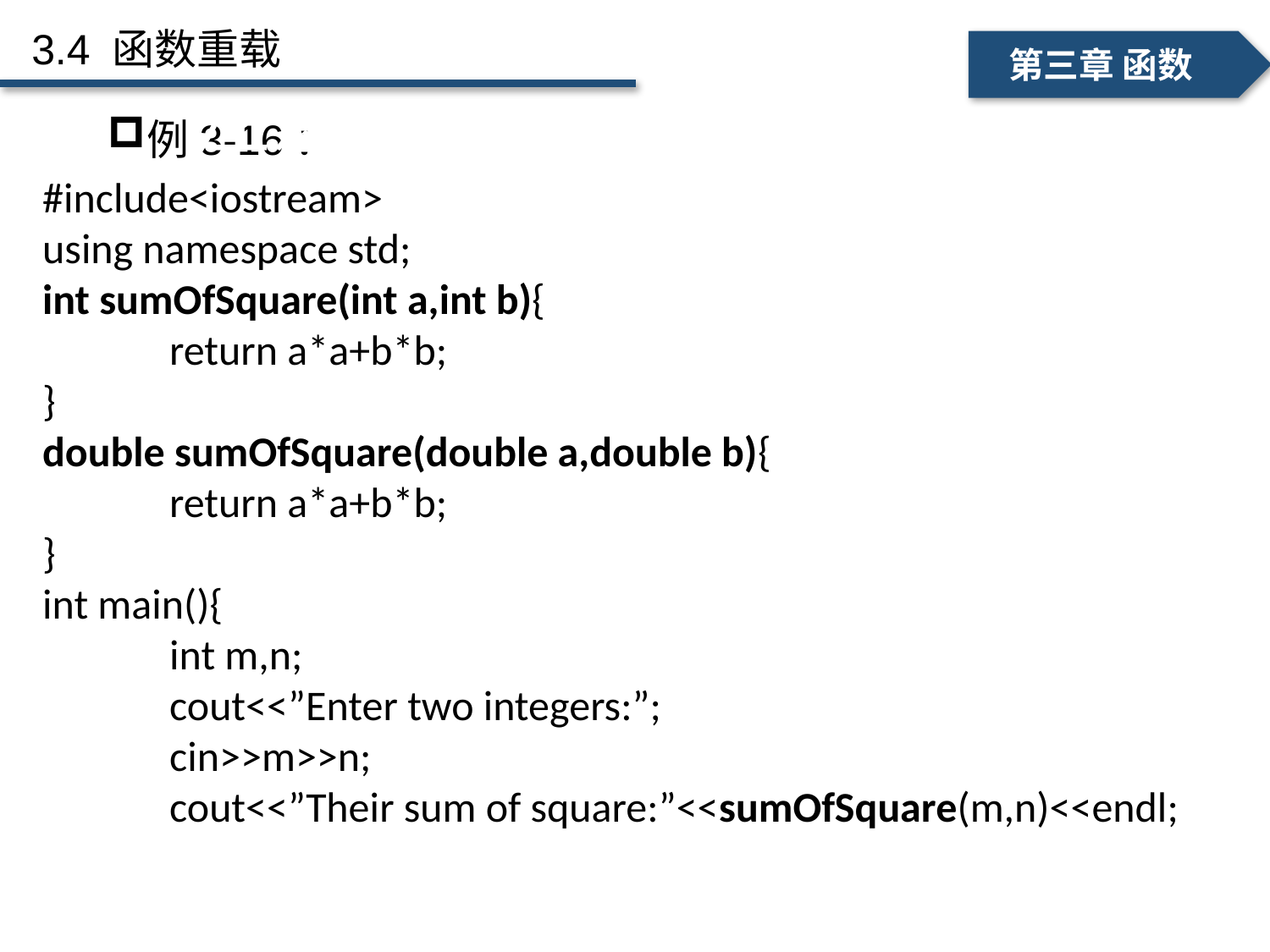

3.4 函数重载
一、个人简介
二、学术成绩

第三章 函数
# 注意事项
注意事项

例3-16：
#include<iostream>
using namespace std;
int sumOfSquare(int a,int b){
	return a*a+b*b;
}
double sumOfSquare(double a,double b){
	return a*a+b*b;
}
int main(){
	int m,n;
	cout<<”Enter two integers:”;
	cin>>m>>n;
	cout<<”Their sum of square:”<<sumOfSquare(m,n)<<endl;

73